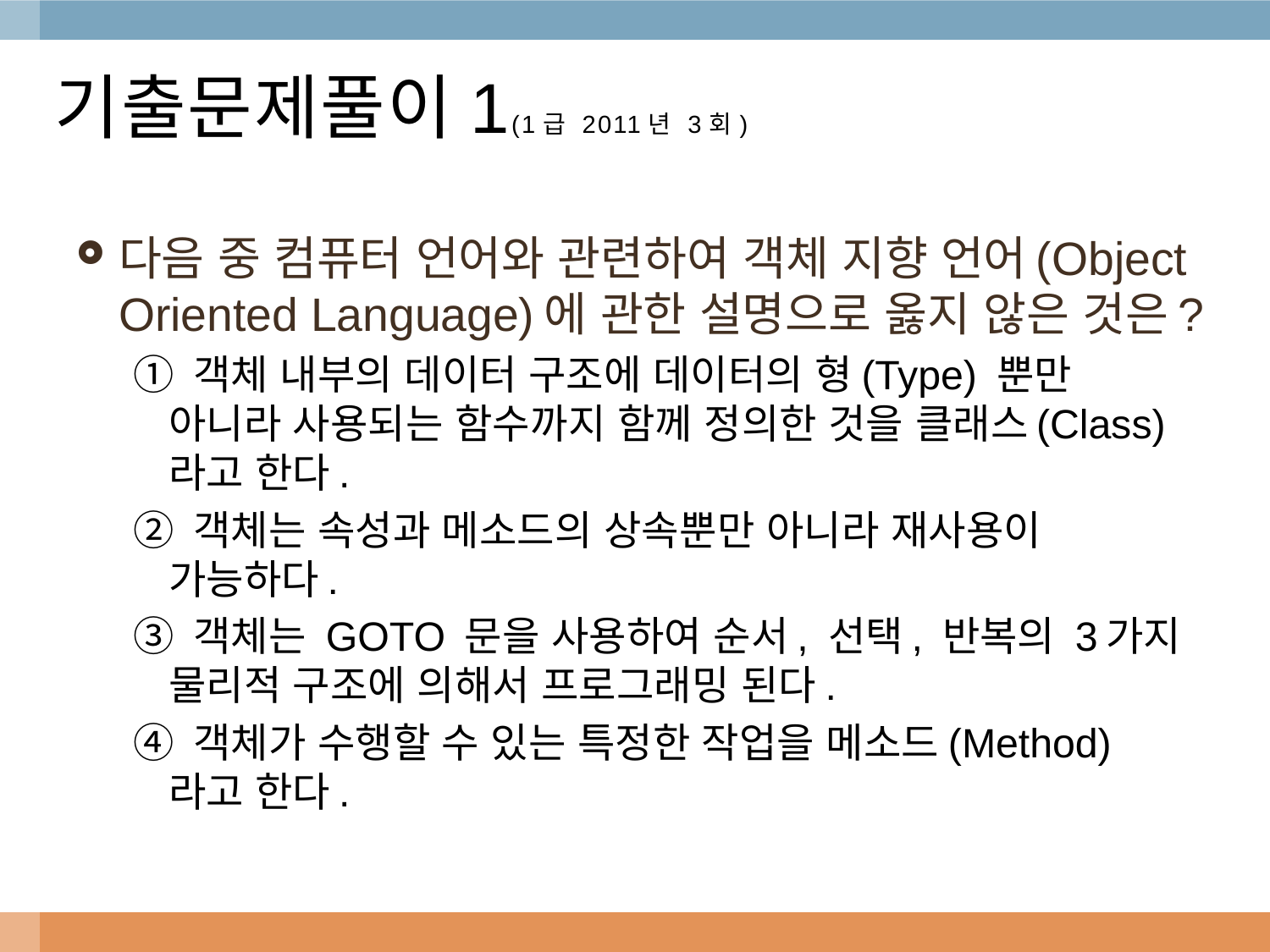

# 기출문제풀이1(1급 2011년 3회)
다음 중 컴퓨터 언어와 관련하여 객체 지향 언어(Object Oriented Language)에 관한 설명으로 옳지 않은 것은?
① 객체 내부의 데이터 구조에 데이터의 형(Type) 뿐만 아니라 사용되는 함수까지 함께 정의한 것을 클래스(Class)라고 한다.
② 객체는 속성과 메소드의 상속뿐만 아니라 재사용이 가능하다.
③ 객체는 GOTO 문을 사용하여 순서, 선택, 반복의 3가지 물리적 구조에 의해서 프로그래밍 된다.
④ 객체가 수행할 수 있는 특정한 작업을 메소드(Method)라고 한다.